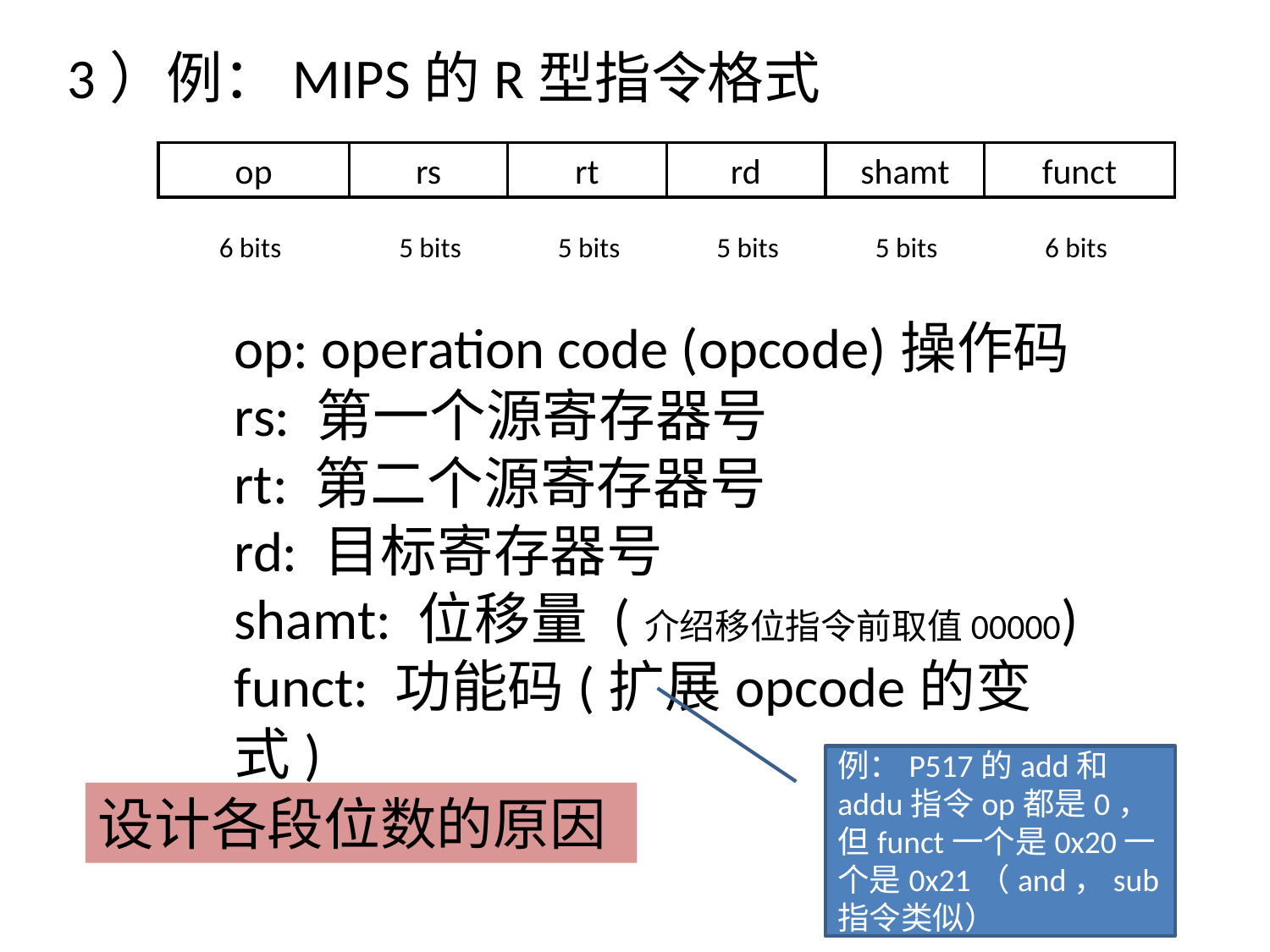

3）例：MIPS的R型指令格式

op
rs
rt
rd
shamt
funct
6 bits
5 bits
5 bits
5 bits
5 bits
6 bits
op: operation code (opcode)操作码
rs: 第一个源寄存器号
rt: 第二个源寄存器号
rd: 目标寄存器号
shamt: 位移量 (介绍移位指令前取值00000)
funct: 功能码(扩展opcode的变式)
例：P517的add和addu指令op都是0，但funct一个是0x20一个是0x21（and，sub指令类似）
设计各段位数的原因